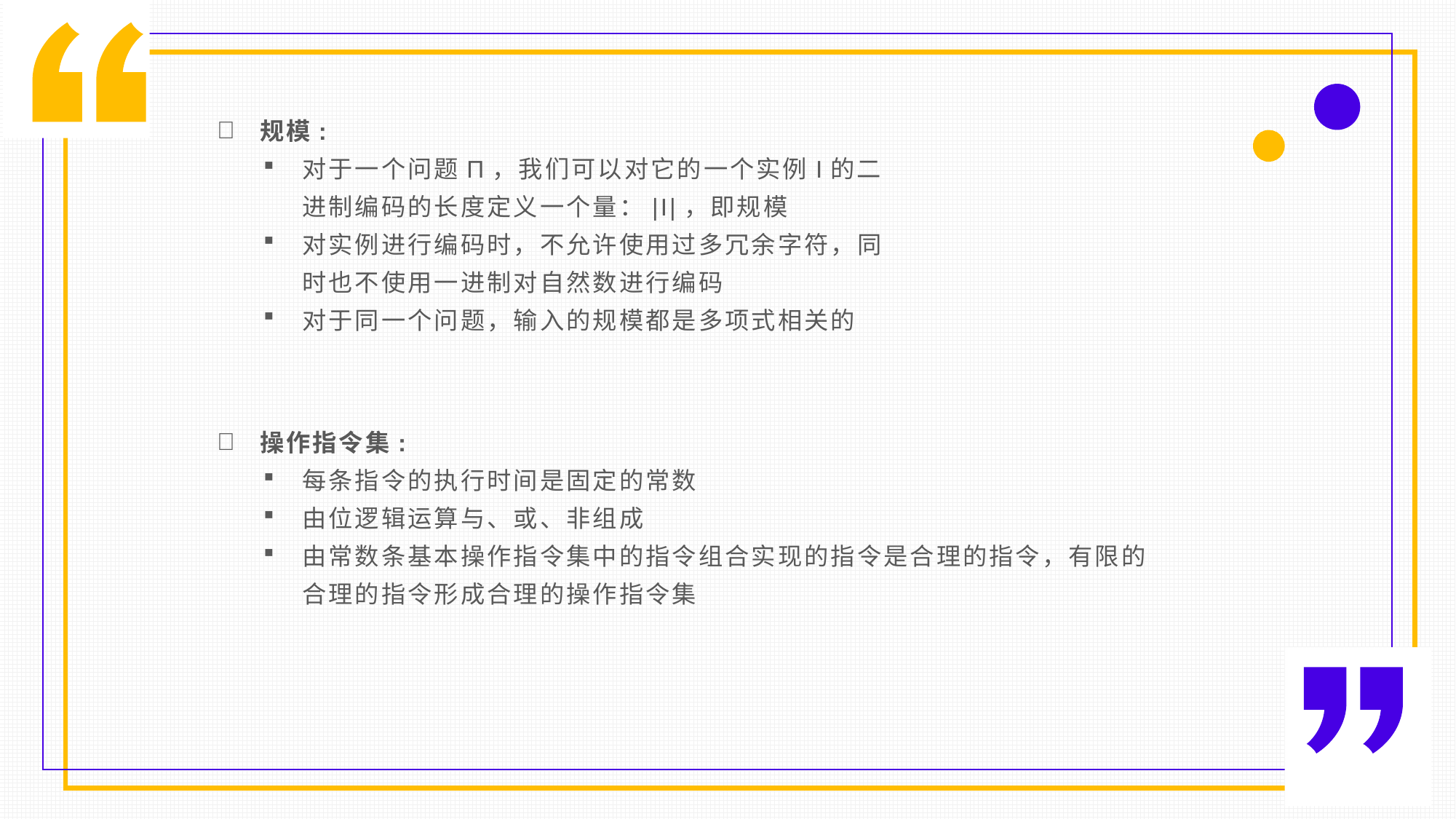

规模:
对于一个问题Π，我们可以对它的一个实例I的二进制编码的长度定义一个量：|I|，即规模
对实例进行编码时，不允许使用过多冗余字符，同时也不使用一进制对自然数进行编码
对于同一个问题，输入的规模都是多项式相关的

操作指令集:
每条指令的执行时间是固定的常数
由位逻辑运算与、或、非组成
由常数条基本操作指令集中的指令组合实现的指令是合理的指令，有限的合理的指令形成合理的操作指令集